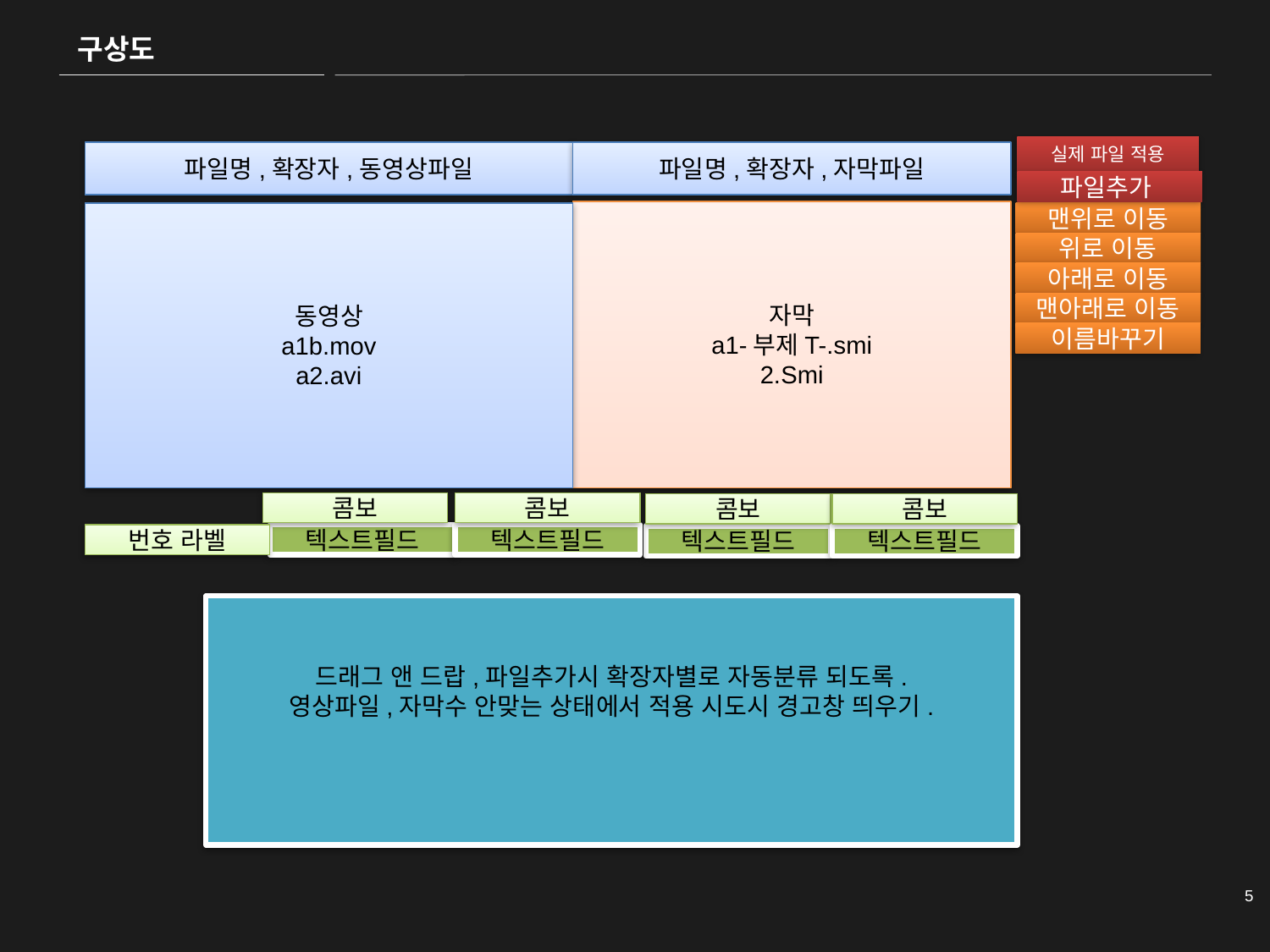

# 구상도
실제 파일 적용
파일명,확장자,동영상파일
파일명,확장자,자막파일
파일추가
자막
a1-부제T-.smi
2.Smi
동영상
a1b.mov
a2.avi
맨위로 이동
위로 이동
아래로 이동
맨아래로 이동
이름바꾸기
콤보
텍스트필드
콤보
텍스트필드
콤보
텍스트필드
콤보
텍스트필드
번호 라벨
드래그 앤 드랍,파일추가시 확장자별로 자동분류 되도록.
영상파일,자막수 안맞는 상태에서 적용 시도시 경고창 띄우기.

동영상
확장자
텍스트아리아